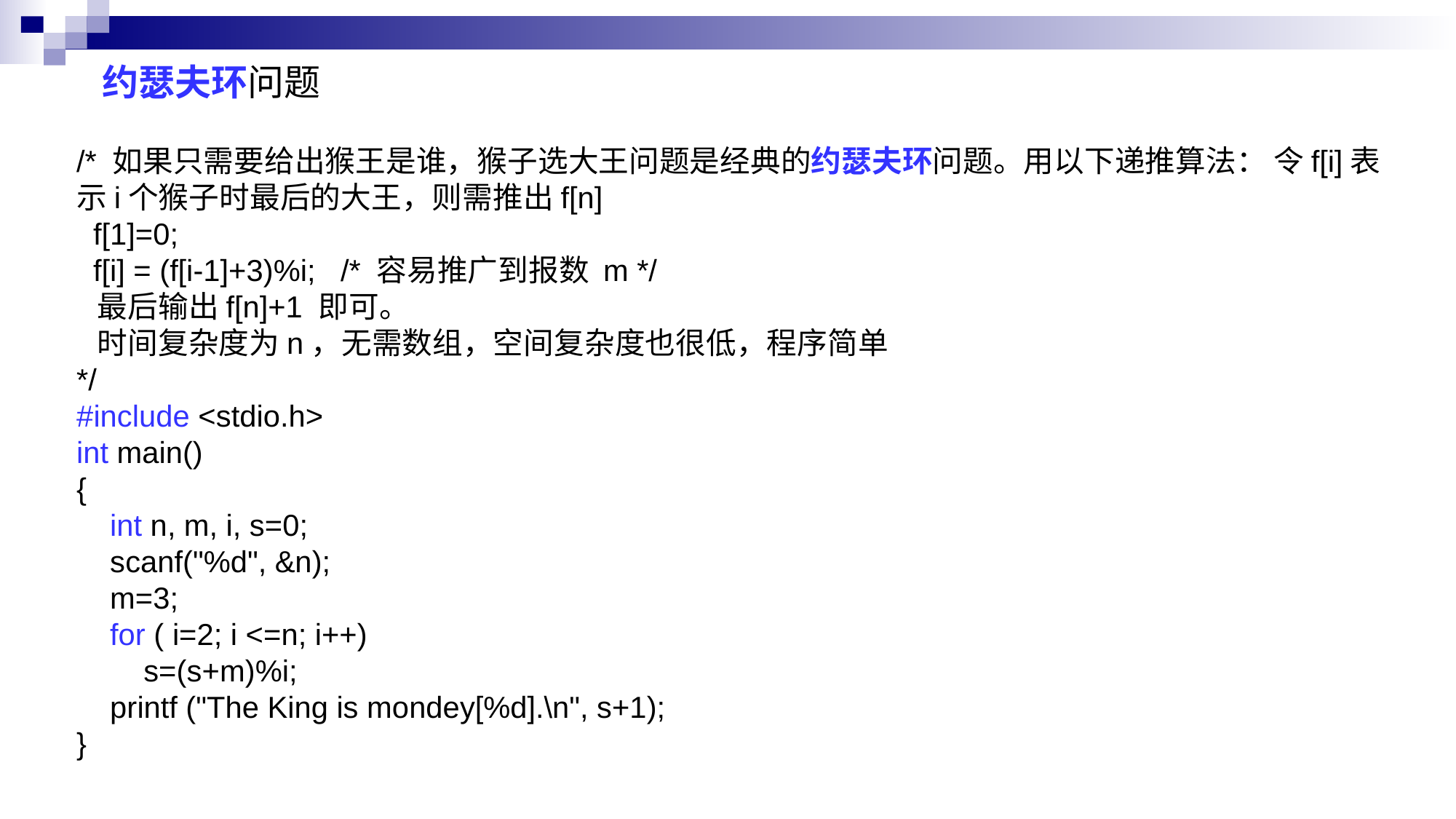

约瑟夫环问题
/* 如果只需要给出猴王是谁，猴子选大王问题是经典的约瑟夫环问题。用以下递推算法： 令f[i]表示i个猴子时最后的大王，则需推出f[n]
  f[1]=0;
  f[i] = (f[i-1]+3)%i;   /* 容易推广到报数 m */
  最后输出f[n]+1 即可。
  时间复杂度为n，无需数组，空间复杂度也很低，程序简单
*/
#include <stdio.h>
int main()
{
    int n, m, i, s=0;
    scanf("%d", &n);
    m=3;
    for ( i=2; i <=n; i++)
        s=(s+m)%i;
    printf ("The King is mondey[%d].\n", s+1);
}
41